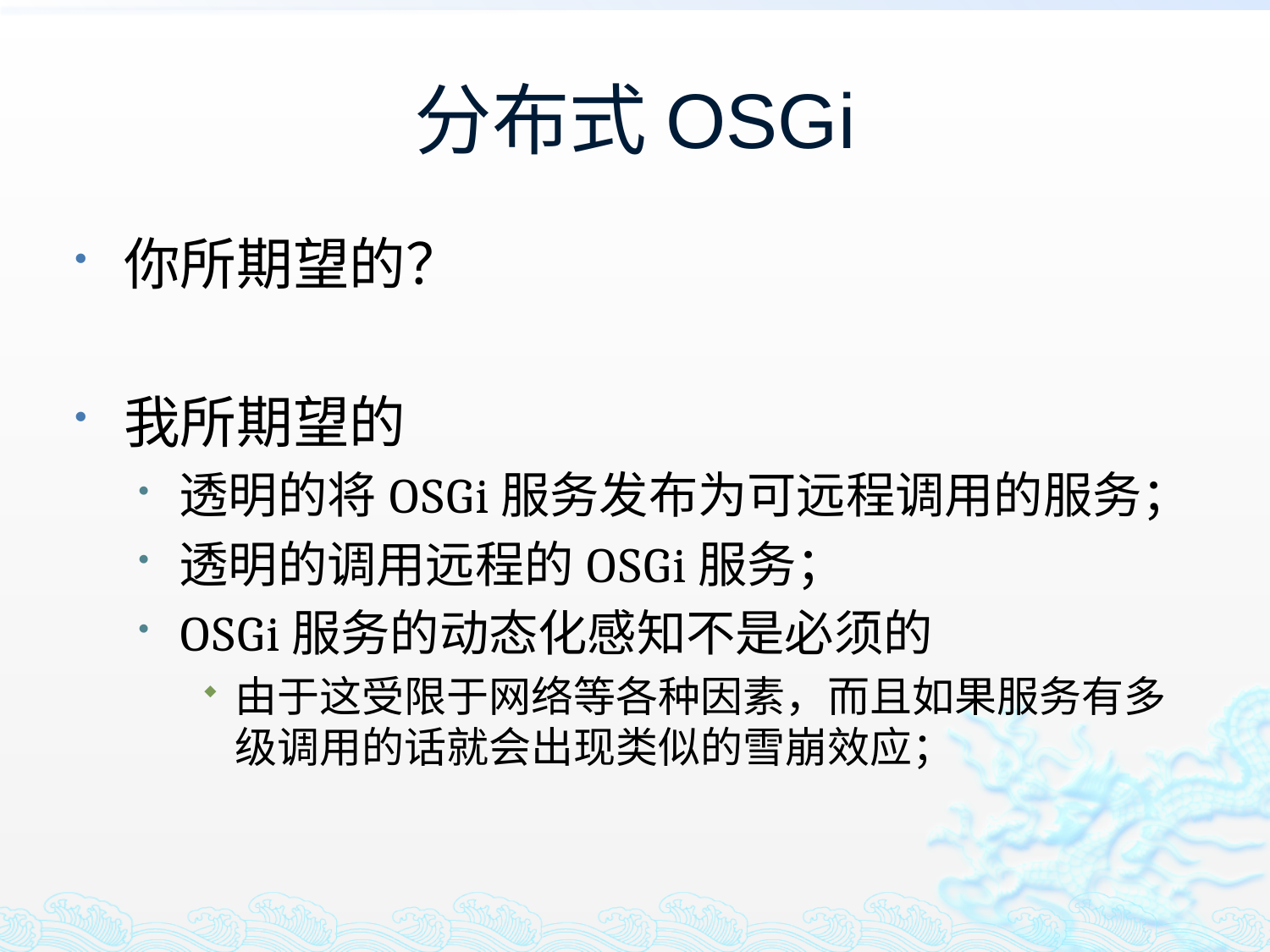

# 分布式OSGi
你所期望的？

我所期望的
透明的将OSGi服务发布为可远程调用的服务；
透明的调用远程的OSGi服务；
OSGi服务的动态化感知不是必须的
由于这受限于网络等各种因素，而且如果服务有多级调用的话就会出现类似的雪崩效应；